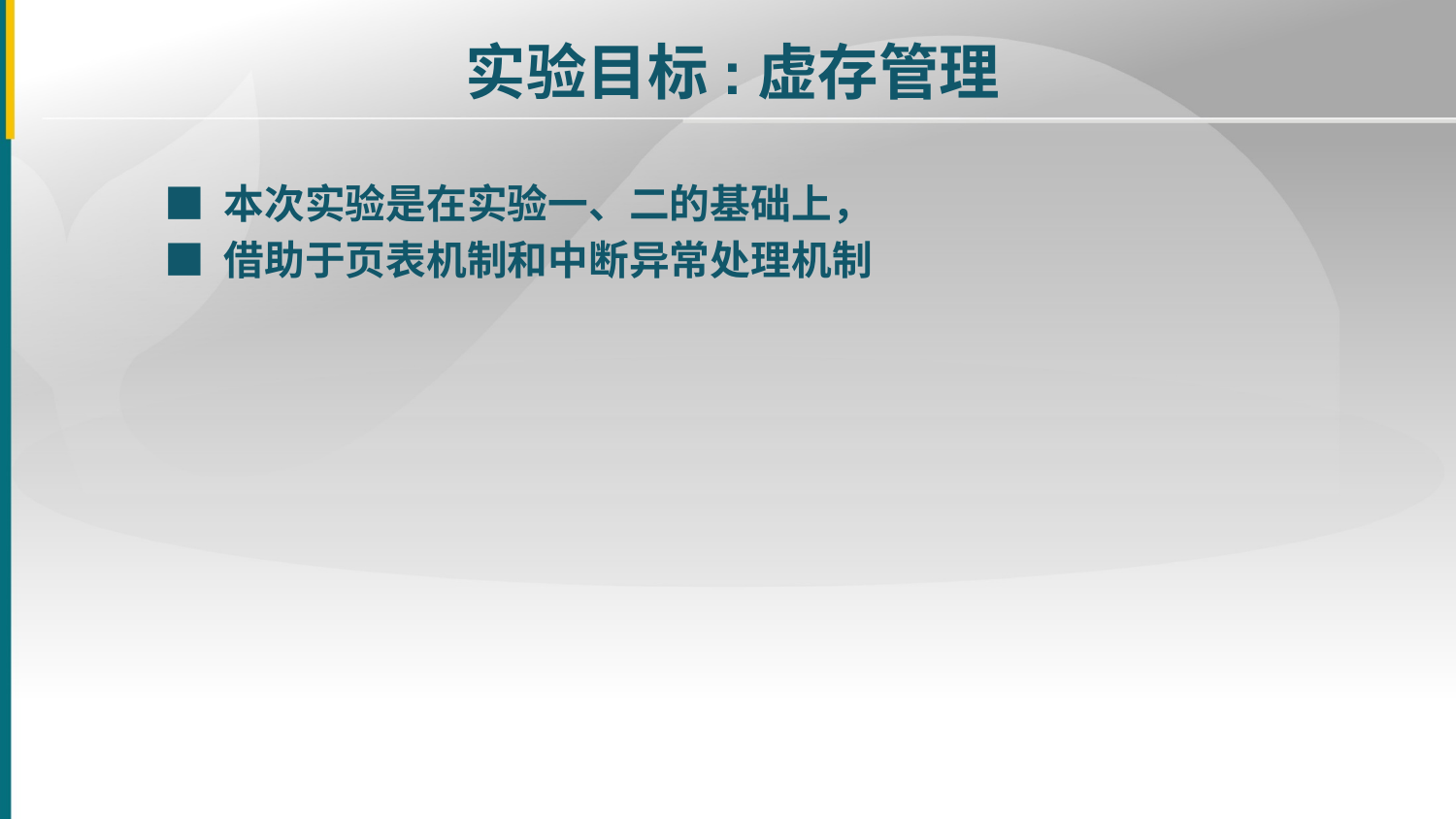

实验目标:虚存管理
■ 本次实验是在实验一、二的基础上，
■ 借助于页表机制和中断异常处理机制